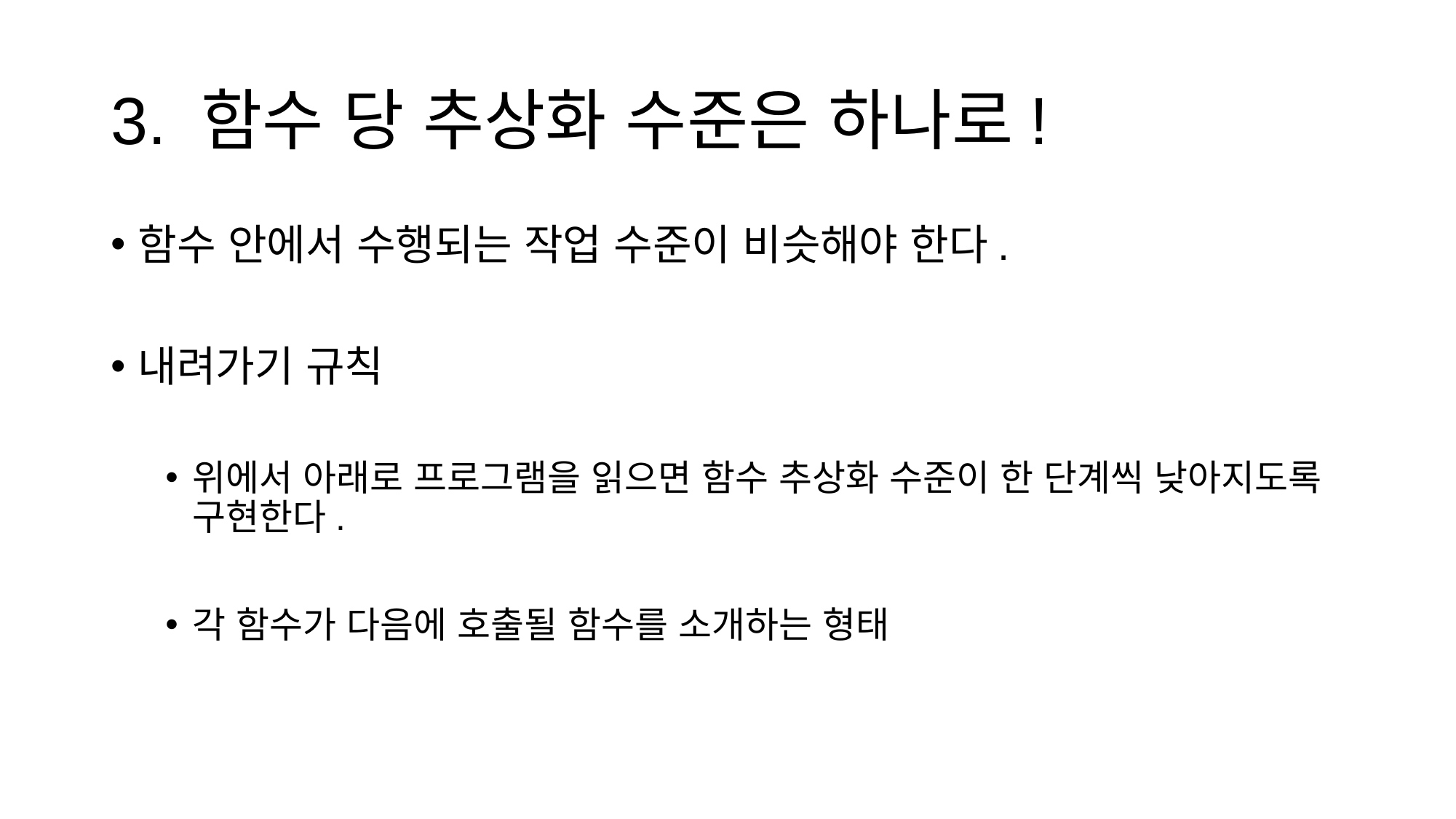

# 3. 함수 당 추상화 수준은 하나로!
함수 안에서 수행되는 작업 수준이 비슷해야 한다.

내려가기 규칙

위에서 아래로 프로그램을 읽으면 함수 추상화 수준이 한 단계씩 낮아지도록 구현한다.

각 함수가 다음에 호출될 함수를 소개하는 형태